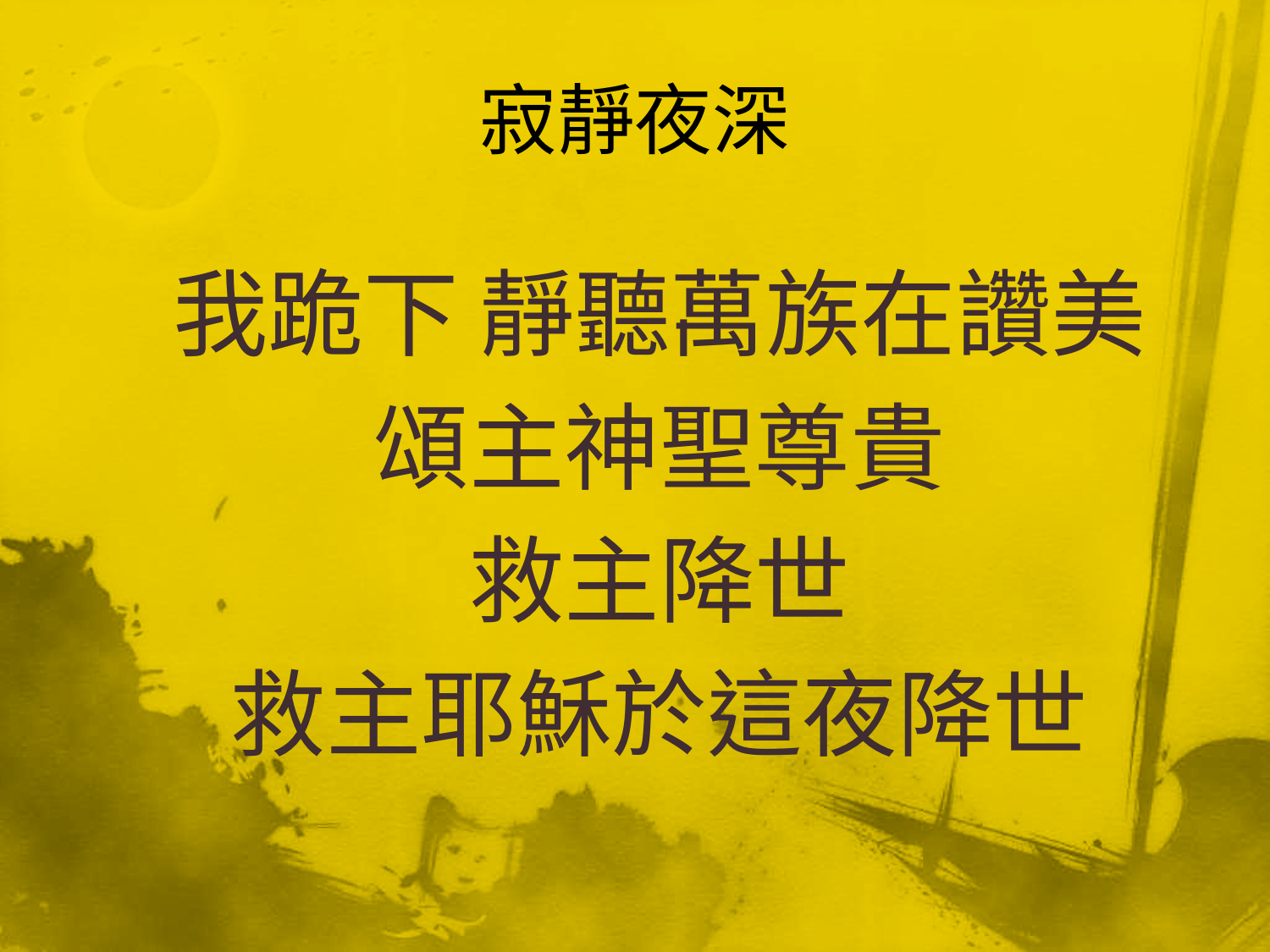

# 寂靜夜深
我跪下 靜聽萬族在讚美
頌主神聖尊貴
救主降世
救主耶穌於這夜降世